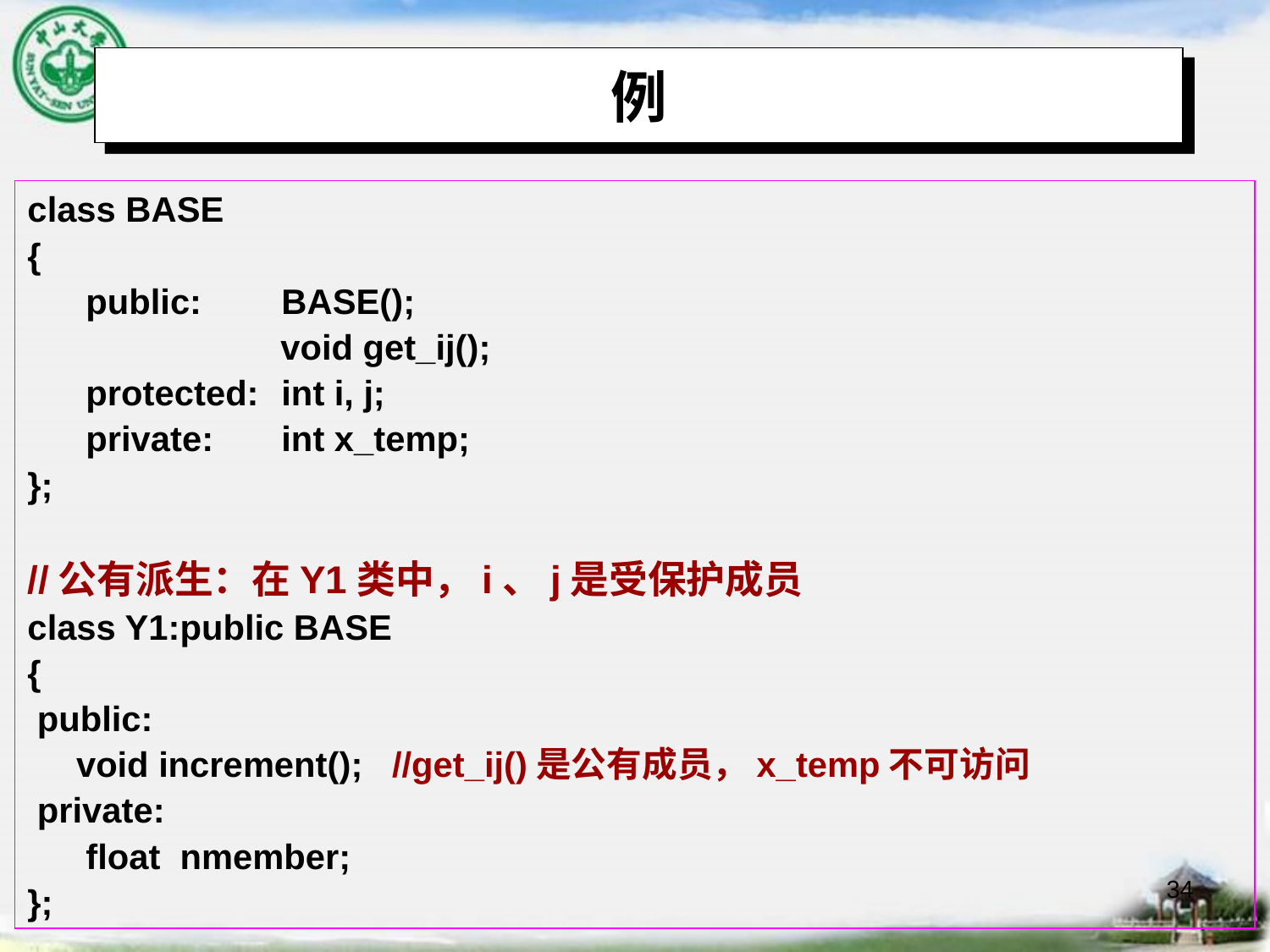

# 例
class BASE
{
      public:   	BASE();
                          void get_ij();
      protected:	int i, j;
      private:	int x_temp;
};

//公有派生：在Y1类中，i、j是受保护成员
class Y1:public BASE
{
 public:
     void increment();   //get_ij()是公有成员，x_temp不可访问
 private:
      float  nmember;
};
34